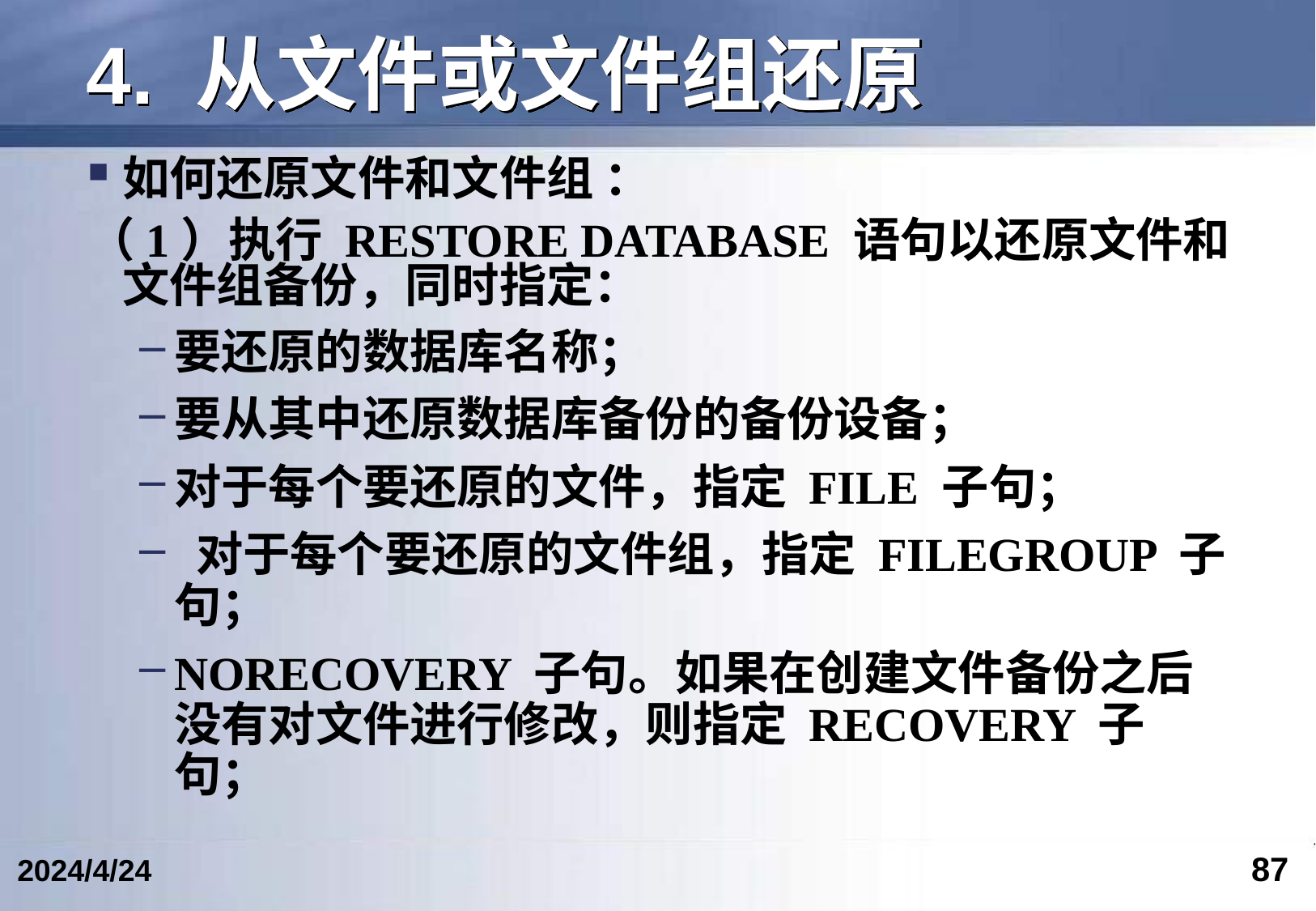

# 4. 从文件或文件组还原
如何还原文件和文件组 ：
（1）执行 RESTORE DATABASE 语句以还原文件和文件组备份，同时指定：
要还原的数据库名称；
要从其中还原数据库备份的备份设备；
对于每个要还原的文件，指定 FILE 子句；
 对于每个要还原的文件组，指定 FILEGROUP 子句；
NORECOVERY 子句。如果在创建文件备份之后没有对文件进行修改，则指定 RECOVERY 子句；
87
2024/4/24